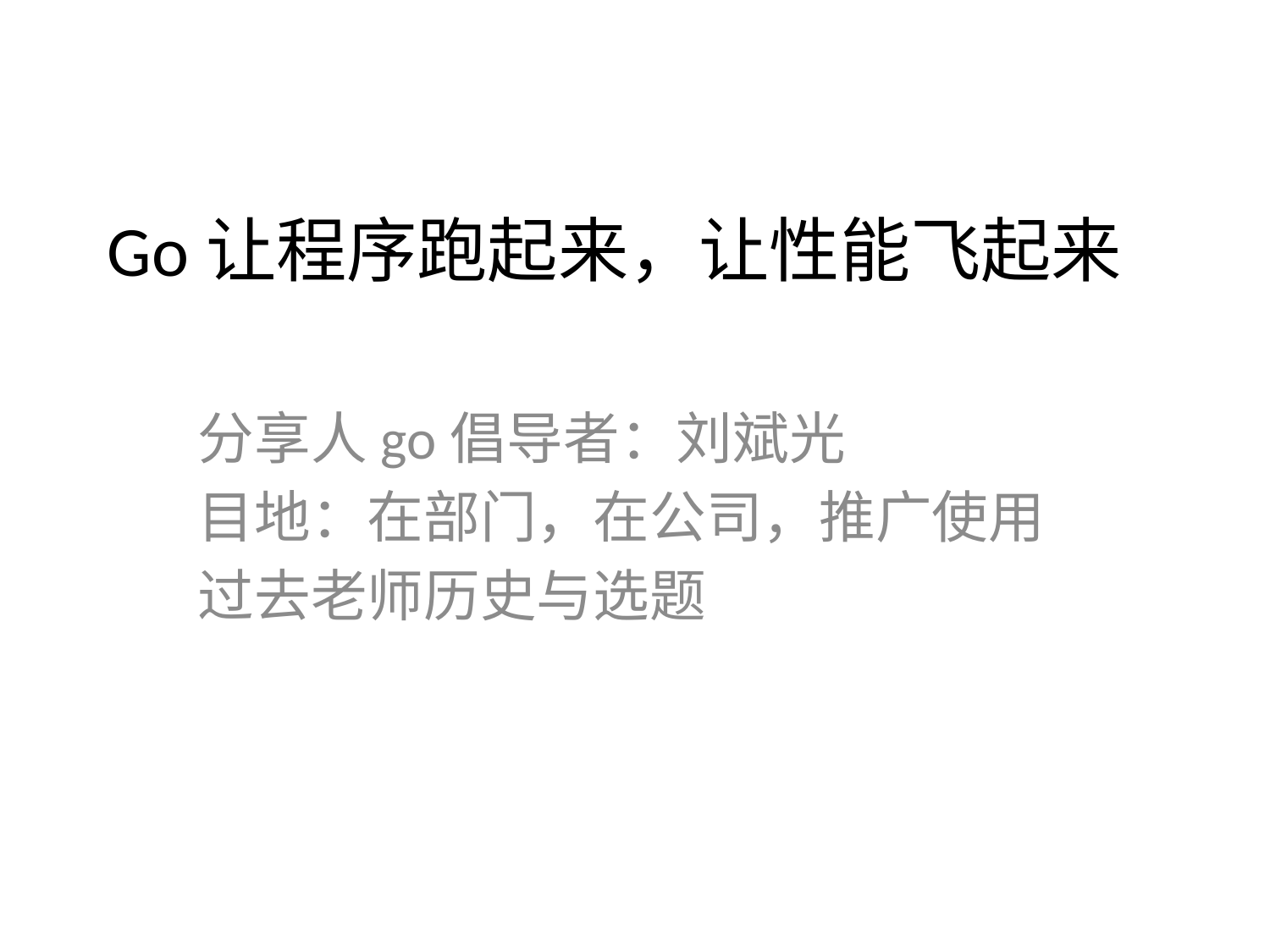

# Go让程序跑起来，让性能飞起来
分享人go倡导者：刘斌光
目地：在部门，在公司，推广使用
过去老师历史与选题